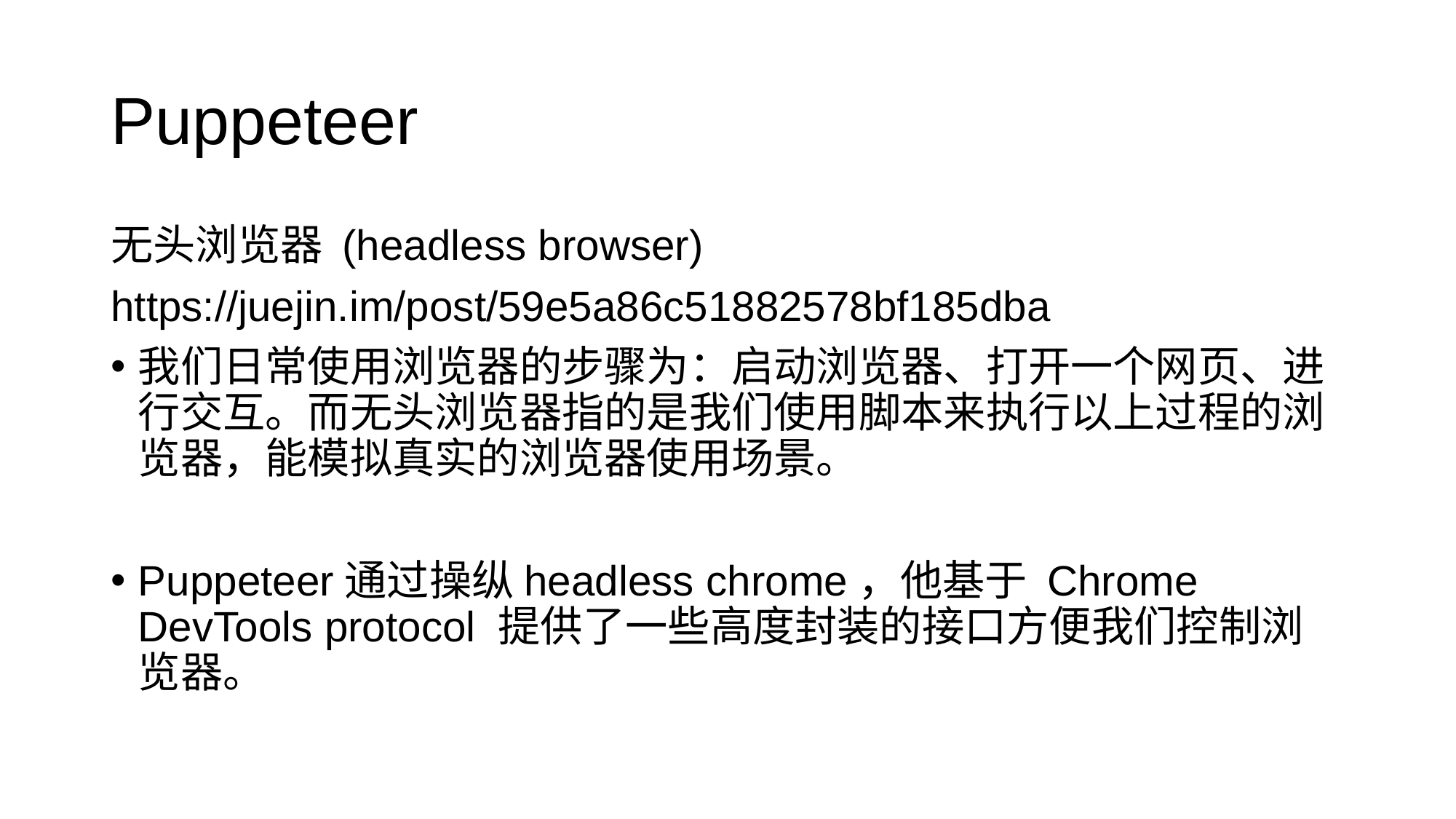

# Puppeteer
无头浏览器 (headless browser)
https://juejin.im/post/59e5a86c51882578bf185dba
我们日常使用浏览器的步骤为：启动浏览器、打开一个网页、进行交互。而无头浏览器指的是我们使用脚本来执行以上过程的浏览器，能模拟真实的浏览器使用场景。

Puppeteer通过操纵headless chrome，他基于 Chrome DevTools protocol 提供了一些高度封装的接口方便我们控制浏览器。